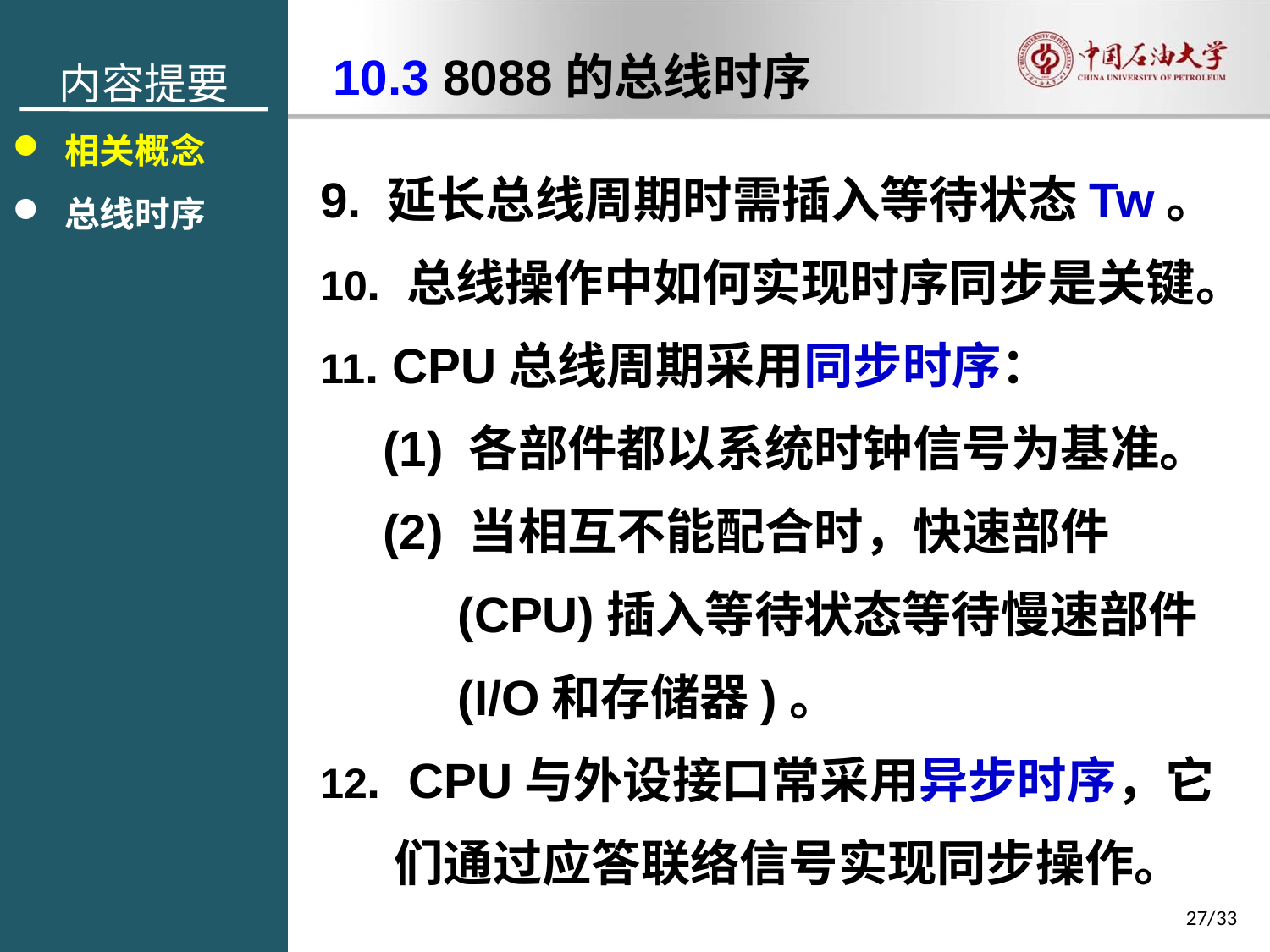

内容提要
 相关概念
 总线时序
10.3 8088的总线时序
9. 延长总线周期时需插入等待状态Tw。
10. 总线操作中如何实现时序同步是关键。
11. CPU总线周期采用同步时序：
(1) 各部件都以系统时钟信号为基准。
(2) 当相互不能配合时，快速部件(CPU)插入等待状态等待慢速部件(I/O和存储器)。
12.  CPU与外设接口常采用异步时序，它们通过应答联络信号实现同步操作。
27/33